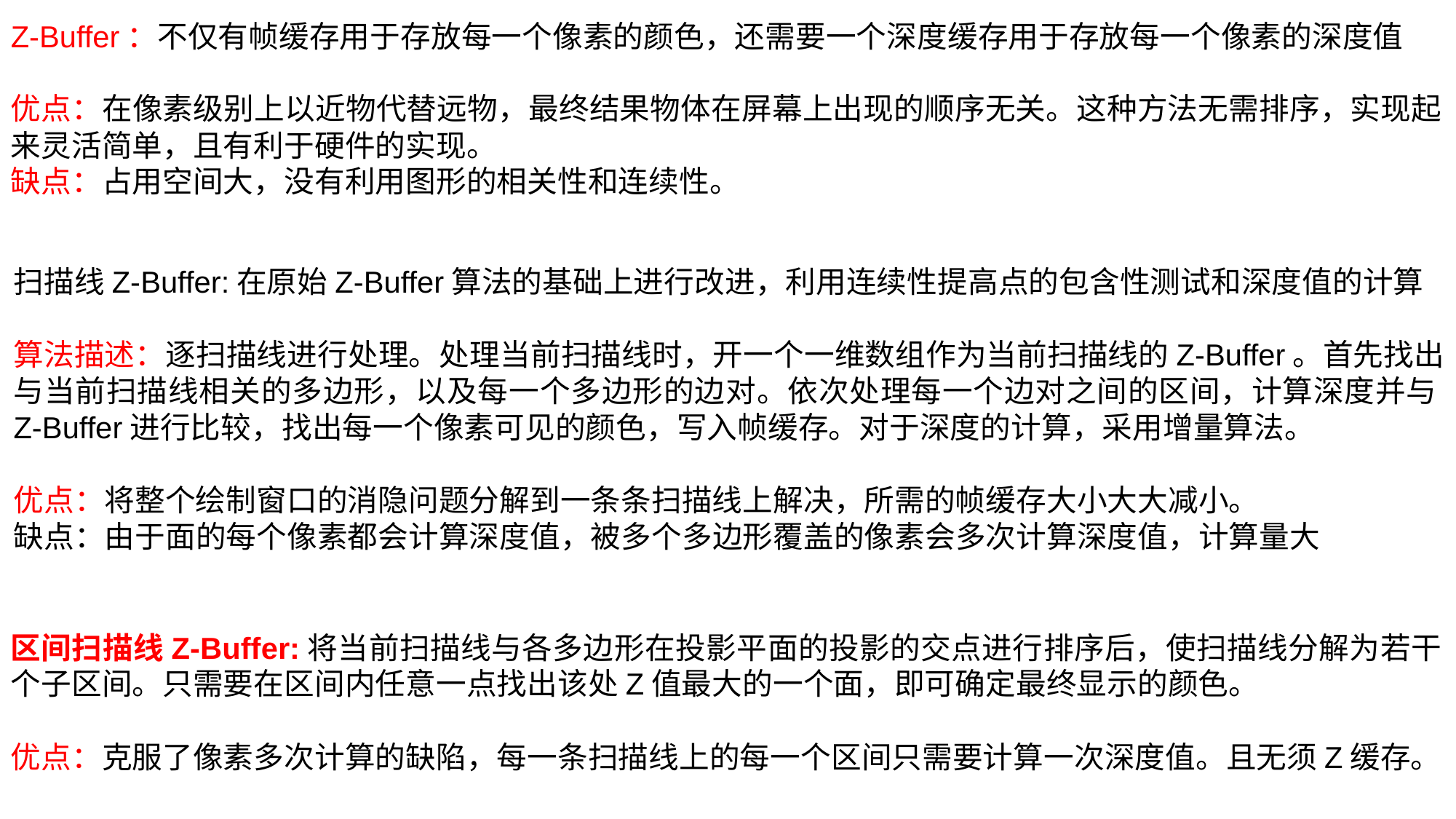

Z-Buffer：不仅有帧缓存用于存放每一个像素的颜色，还需要一个深度缓存用于存放每一个像素的深度值

优点：在像素级别上以近物代替远物，最终结果物体在屏幕上出现的顺序无关。这种方法无需排序，实现起来灵活简单，且有利于硬件的实现。
缺点：占用空间大，没有利用图形的相关性和连续性。
扫描线Z-Buffer:在原始Z-Buffer算法的基础上进行改进，利用连续性提高点的包含性测试和深度值的计算

算法描述：逐扫描线进行处理。处理当前扫描线时，开一个一维数组作为当前扫描线的Z-Buffer。首先找出与当前扫描线相关的多边形，以及每一个多边形的边对。依次处理每一个边对之间的区间，计算深度并与Z-Buffer进行比较，找出每一个像素可见的颜色，写入帧缓存。对于深度的计算，采用增量算法。

优点：将整个绘制窗口的消隐问题分解到一条条扫描线上解决，所需的帧缓存大小大大减小。
缺点：由于面的每个像素都会计算深度值，被多个多边形覆盖的像素会多次计算深度值，计算量大
区间扫描线Z-Buffer:将当前扫描线与各多边形在投影平面的投影的交点进行排序后，使扫描线分解为若干个子区间。只需要在区间内任意一点找出该处Z值最大的一个面，即可确定最终显示的颜色。

优点：克服了像素多次计算的缺陷，每一条扫描线上的每一个区间只需要计算一次深度值。且无须Z缓存。